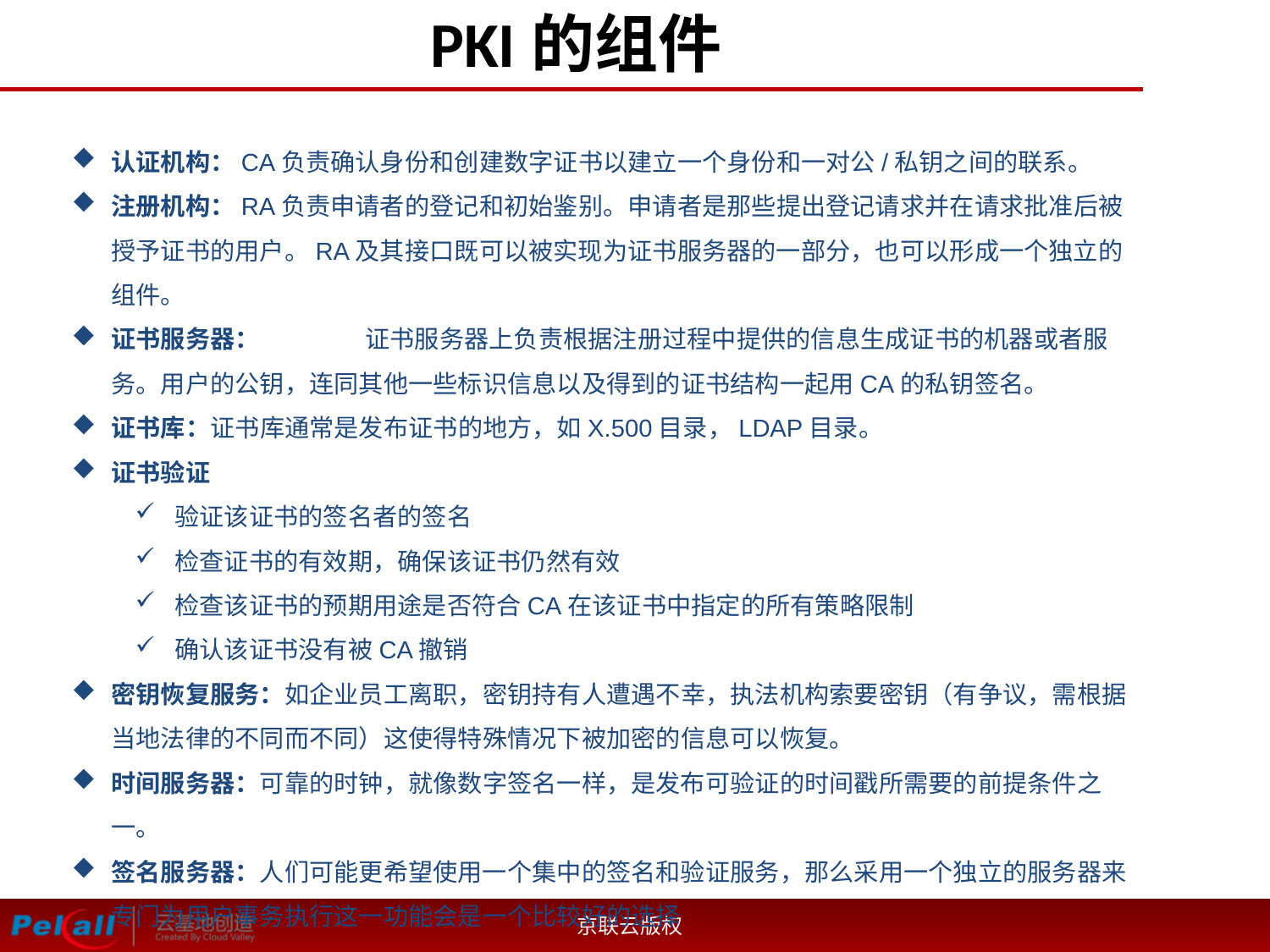

# PKI的组件
认证机构：CA负责确认身份和创建数字证书以建立一个身份和一对公/私钥之间的联系。
注册机构：RA负责申请者的登记和初始鉴别。申请者是那些提出登记请求并在请求批准后被授予证书的用户。RA及其接口既可以被实现为证书服务器的一部分，也可以形成一个独立的组件。
证书服务器：	证书服务器上负责根据注册过程中提供的信息生成证书的机器或者服务。用户的公钥，连同其他一些标识信息以及得到的证书结构一起用CA的私钥签名。
证书库：证书库通常是发布证书的地方，如X.500目录，LDAP目录。
证书验证
验证该证书的签名者的签名
检查证书的有效期，确保该证书仍然有效
检查该证书的预期用途是否符合CA在该证书中指定的所有策略限制
确认该证书没有被CA撤销
密钥恢复服务：如企业员工离职，密钥持有人遭遇不幸，执法机构索要密钥（有争议，需根据当地法律的不同而不同）这使得特殊情况下被加密的信息可以恢复。
时间服务器：可靠的时钟，就像数字签名一样，是发布可验证的时间戳所需要的前提条件之一。
签名服务器：人们可能更希望使用一个集中的签名和验证服务，那么采用一个独立的服务器来专门为用户事务执行这一功能会是一个比较好的选择